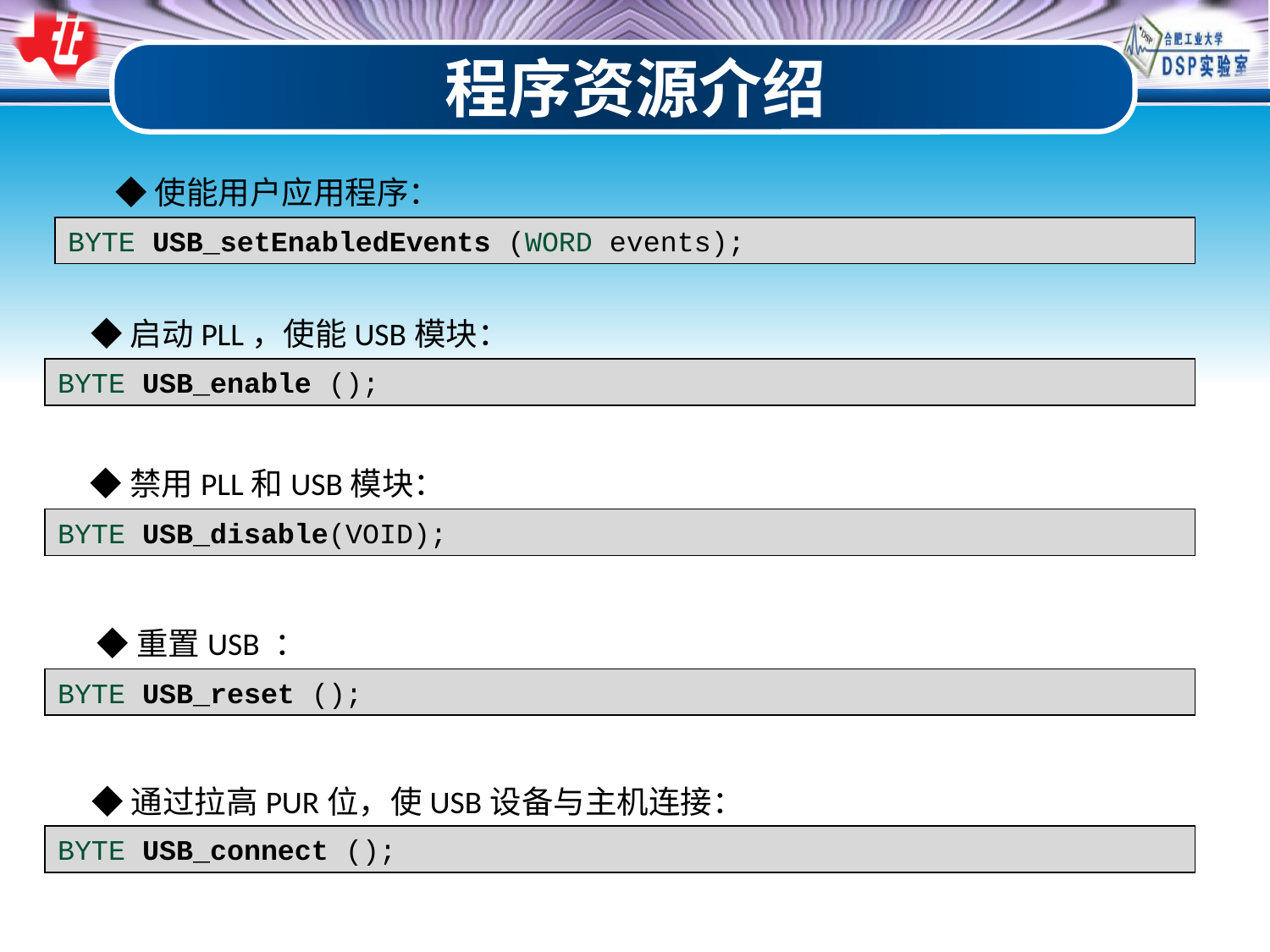

程序资源介绍
◆使能用户应用程序：
BYTE USB_setEnabledEvents (WORD events);
◆启动PLL，使能USB模块：
BYTE USB_enable ();
◆禁用PLL和USB模块：
BYTE USB_disable(VOID);
◆重置USB ：
BYTE USB_reset ();
◆通过拉高PUR位，使USB设备与主机连接：
BYTE USB_connect ();